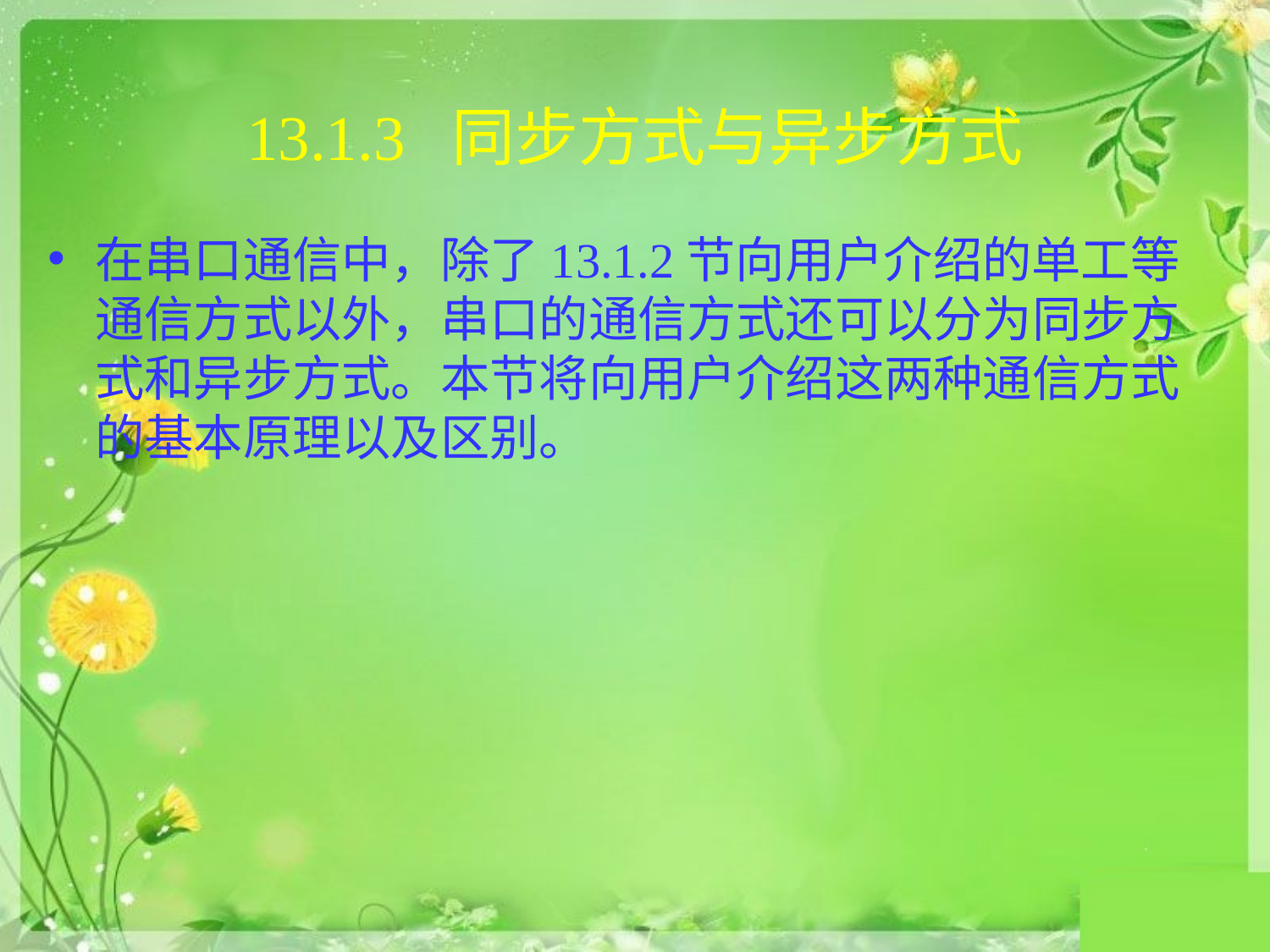

# 13.1.3  同步方式与异步方式
在串口通信中，除了13.1.2节向用户介绍的单工等通信方式以外，串口的通信方式还可以分为同步方式和异步方式。本节将向用户介绍这两种通信方式的基本原理以及区别。